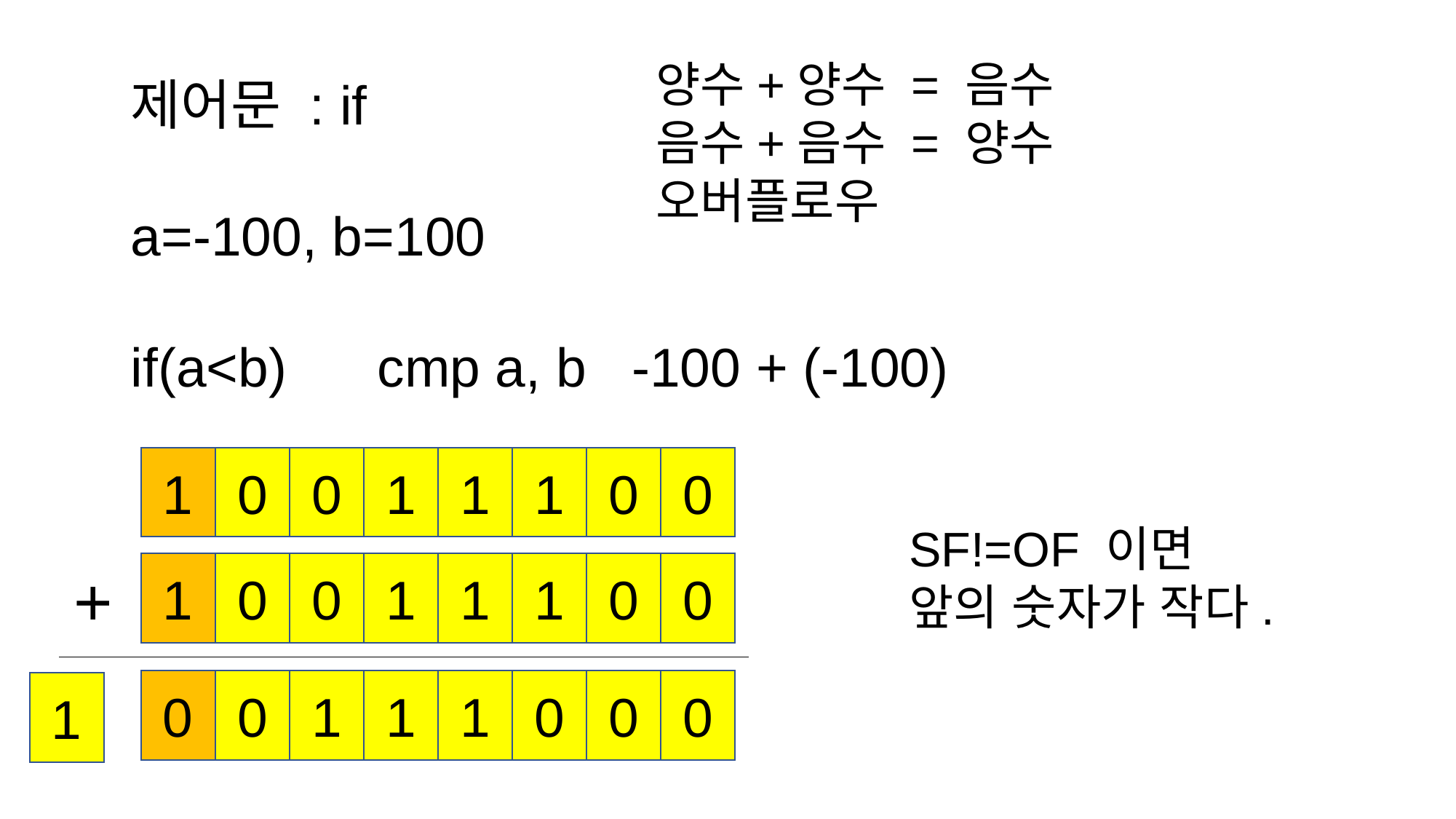

양수+양수 = 음수
음수+음수 = 양수
오버플로우
제어문 : if

a=-100, b=100

if(a<b)      cmp a, b   -100 + (-100)
1
0
0
1
1
1
0
0
SF!=OF 이면
앞의 숫자가 작다.
+
1
0
0
1
1
1
0
0
0
0
1
1
1
0
0
0
1